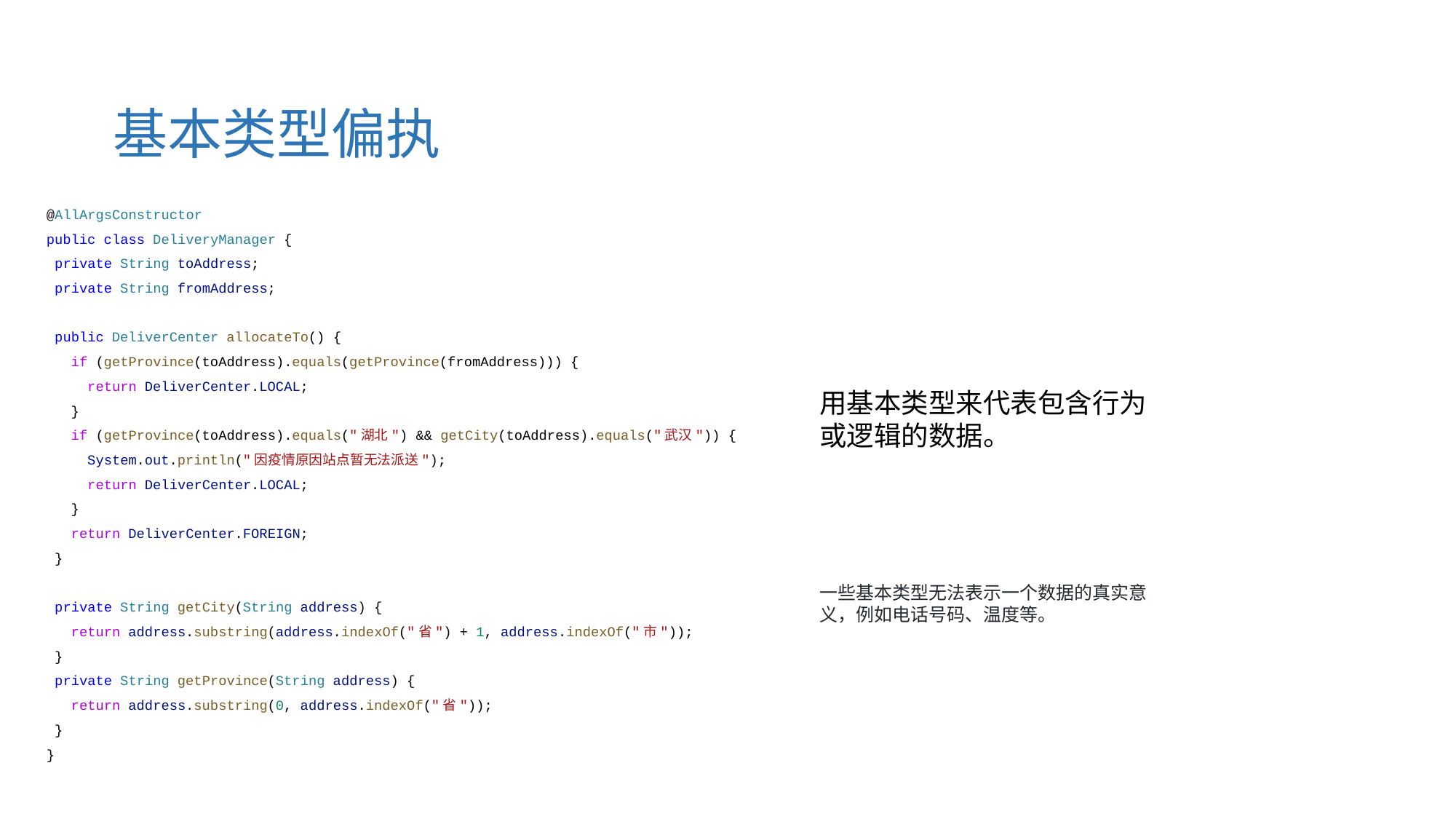

基本类型偏执
@AllArgsConstructor
public class DeliveryManager {
 private String toAddress;
 private String fromAddress;

 public DeliverCenter allocateTo() {
   if (getProvince(toAddress).equals(getProvince(fromAddress))) {
     return DeliverCenter.LOCAL;
   }
   if (getProvince(toAddress).equals("湖北") && getCity(toAddress).equals("武汉")) {
     System.out.println("因疫情原因站点暂无法派送");
     return DeliverCenter.LOCAL;
   }
   return DeliverCenter.FOREIGN;
 }

 private String getCity(String address) {
   return address.substring(address.indexOf("省") + 1, address.indexOf("市"));
 }
 private String getProvince(String address) {
   return address.substring(0, address.indexOf("省"));
 }
}
用基本类型来代表包含行为或逻辑的数据。
一些基本类型无法表示一个数据的真实意义，例如电话号码、温度等。